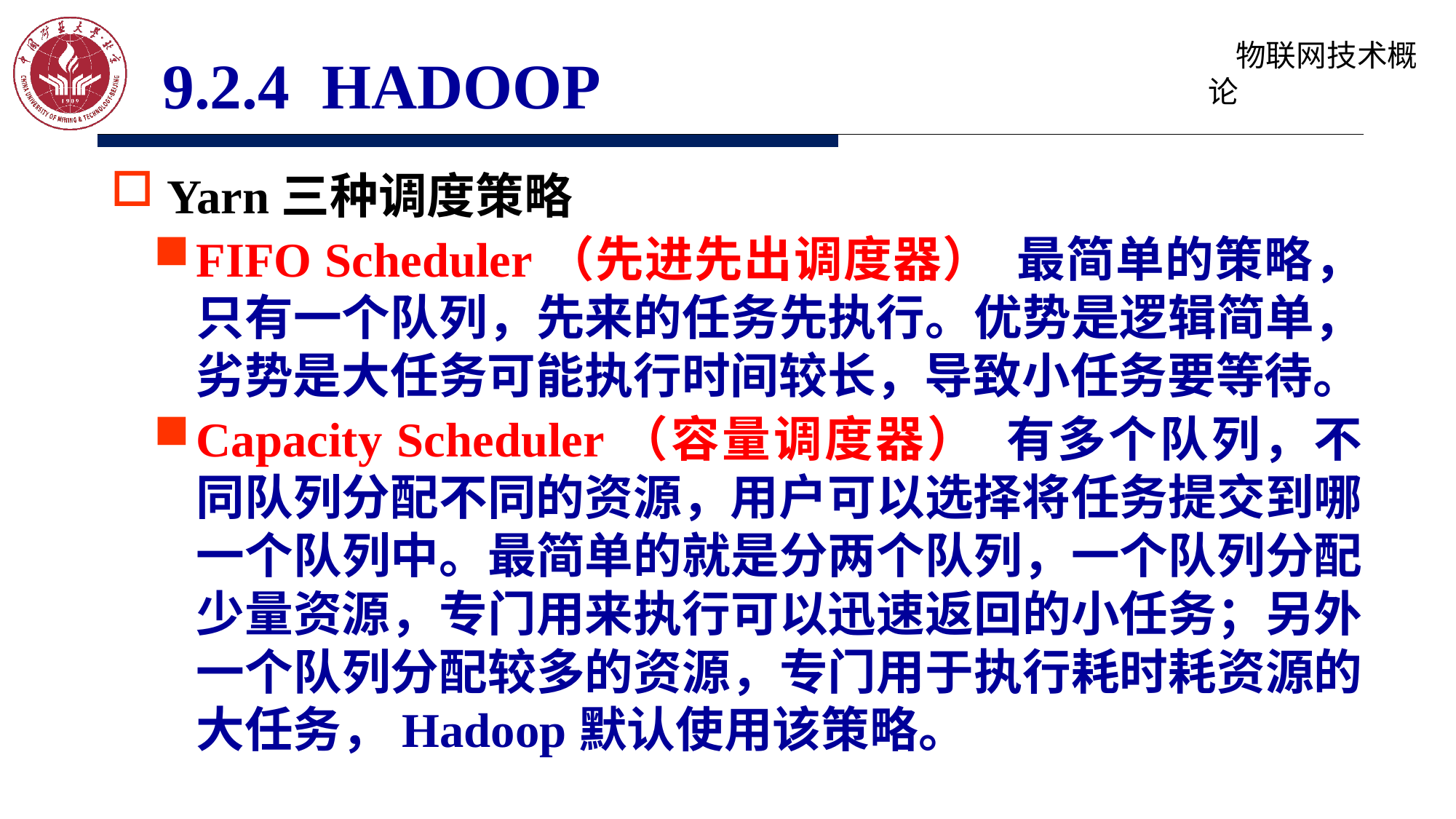

9.2.4  HADOOP
Yarn三种调度策略
FIFO Scheduler（先进先出调度器）  最简单的策略，只有一个队列，先来的任务先执行。优势是逻辑简单，劣势是大任务可能执行时间较长，导致小任务要等待。
Capacity Scheduler（容量调度器）  有多个队列，不同队列分配不同的资源，用户可以选择将任务提交到哪一个队列中。最简单的就是分两个队列，一个队列分配少量资源，专门用来执行可以迅速返回的小任务；另外一个队列分配较多的资源，专门用于执行耗时耗资源的大任务，Hadoop默认使用该策略。